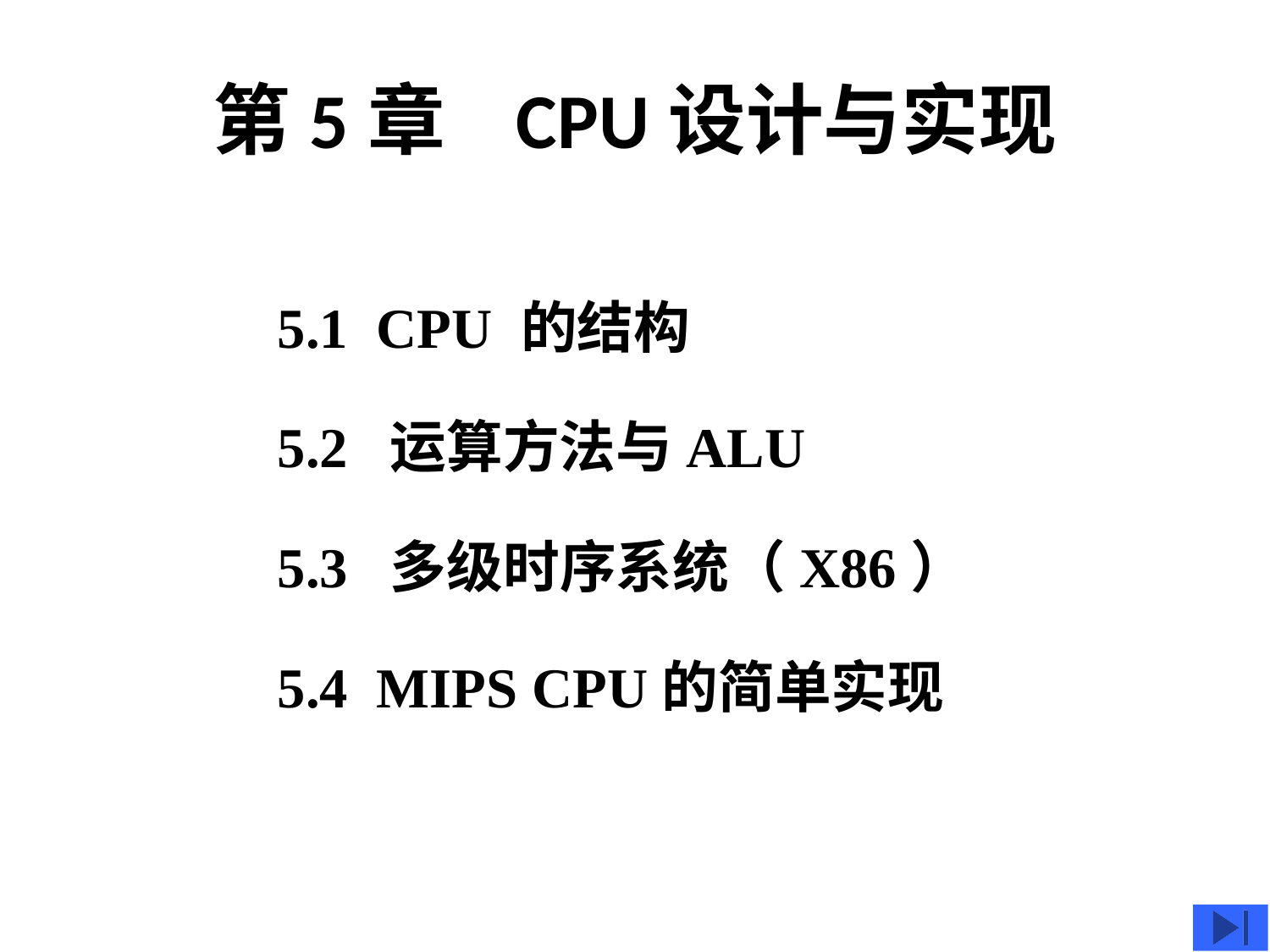

# 第5章   CPU设计与实现
5.1  CPU 的结构
5.2  运算方法与ALU
5.3  多级时序系统（X86）
5.4  MIPS CPU的简单实现